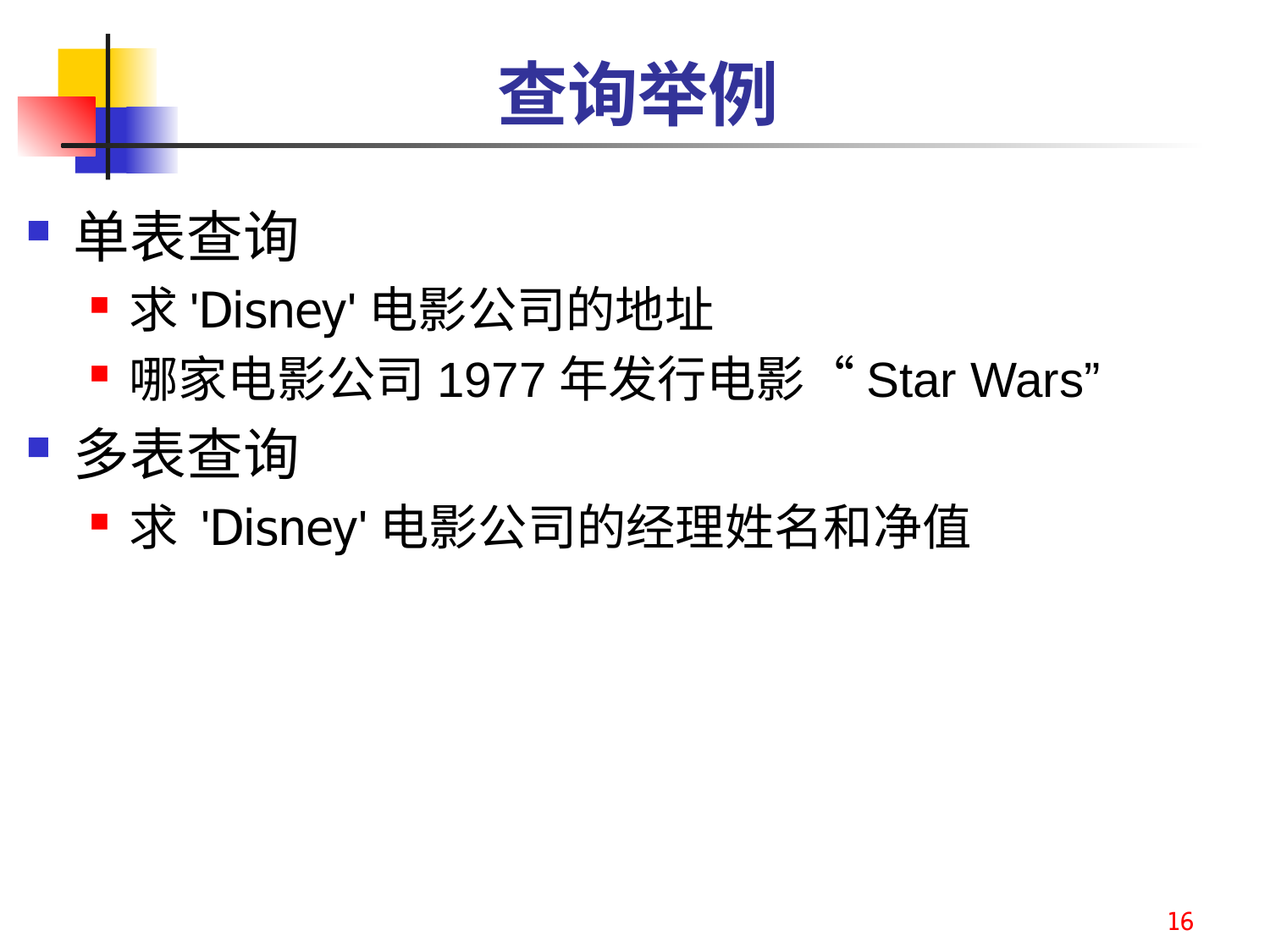

# 查询举例
单表查询
求'Disney'电影公司的地址
哪家电影公司1977年发行电影“Star Wars”
多表查询
求 'Disney'电影公司的经理姓名和净值

16